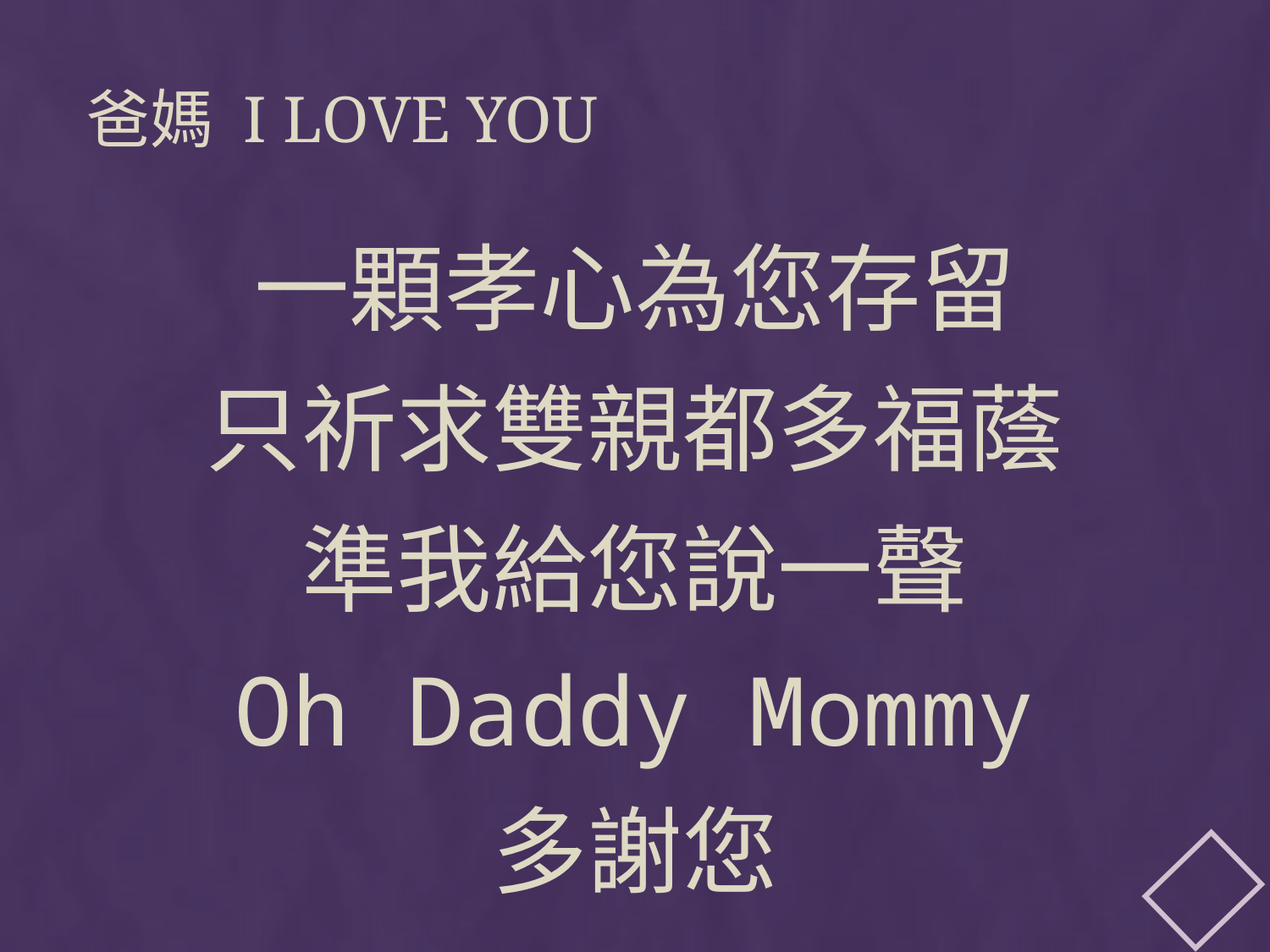

# 爸媽 I love you
一顆孝心為您存留
只祈求雙親都多福蔭
準我給您說一聲
Oh Daddy Mommy
多謝您